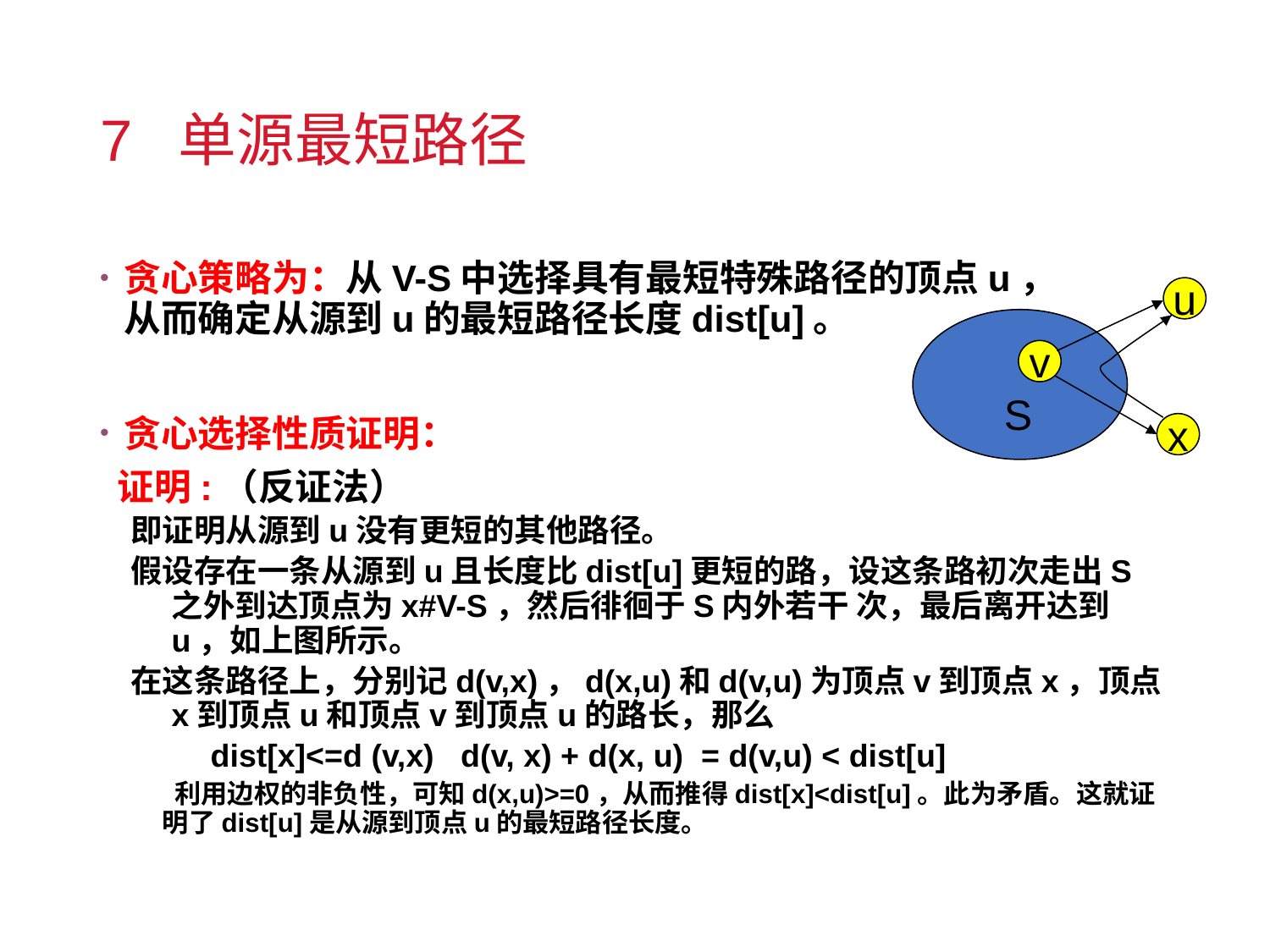

# 7  单源最短路径
贪心策略为：从V-S中选择具有最短特殊路径的顶点u，
从而确定从源到u的最短路径长度dist[u]。

贪心选择性质证明：
 证明:（反证法）
即证明从源到u没有更短的其他路径。
假设存在一条从源到u且长度比dist[u]更短的路，设这条路初次走出S之外到达顶点为x#V-S，然后徘徊于S内外若干 次，最后离开达到u，如上图所示。
在这条路径上，分别记d(v,x)，d(x,u)和d(v,u)为顶点v到顶点x，顶点x到顶点u和顶点v到顶点u的路长，那么
         dist[x]<=d (v,x)   d(v, x) + d(x, u)  = d(v,u) < dist[u]
 利用边权的非负性，可知d(x,u)>=0，从而推得dist[x]<dist[u]。此为矛盾。这就证明了dist[u]是从源到顶点u的最短路径长度。
u

    S

v
x